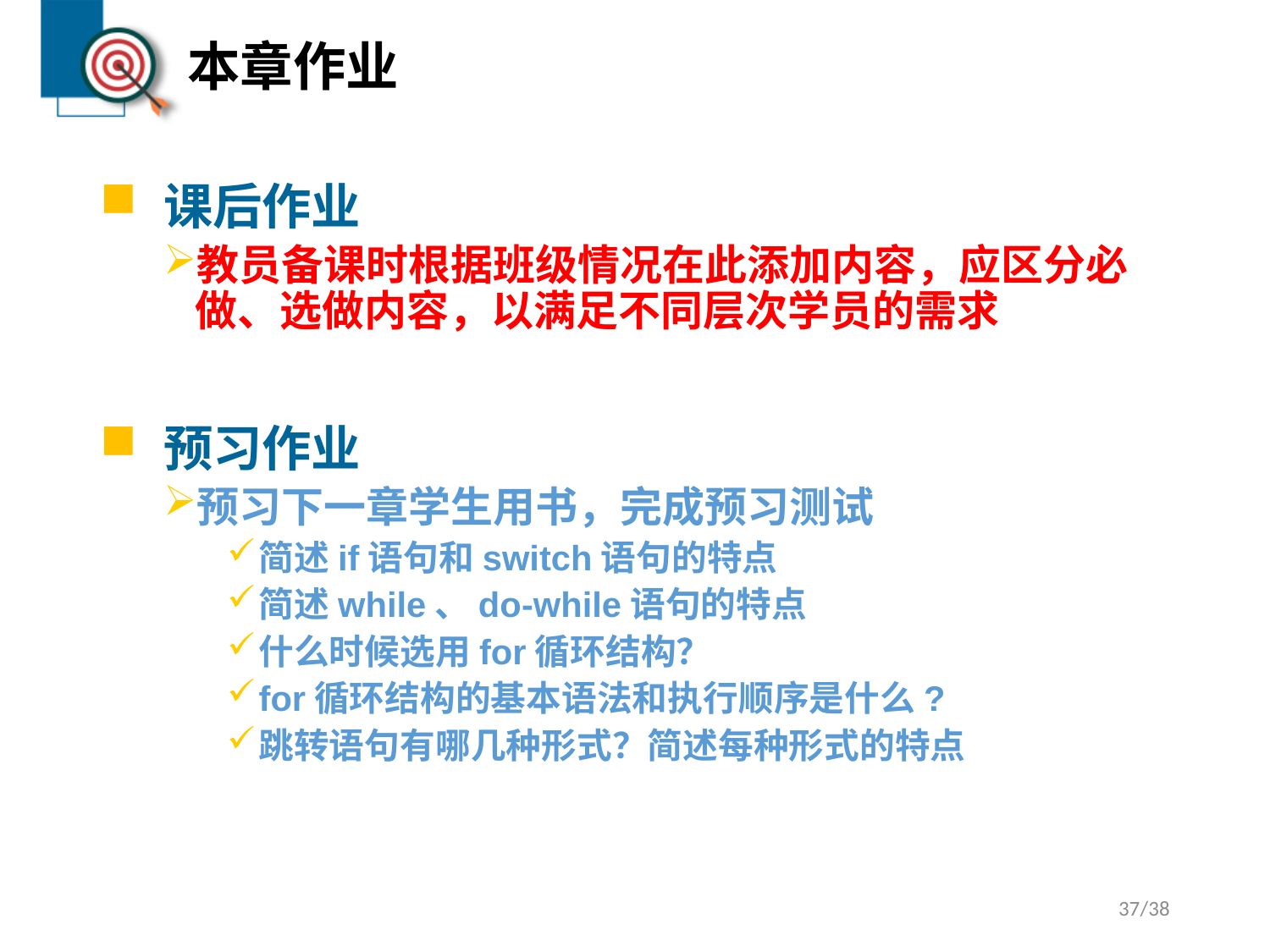

# 本章作业
课后作业
教员备课时根据班级情况在此添加内容，应区分必做、选做内容，以满足不同层次学员的需求

预习作业
预习下一章学生用书，完成预习测试
简述if语句和switch语句的特点
简述while、do-while语句的特点
什么时候选用for循环结构？
for循环结构的基本语法和执行顺序是什么?
跳转语句有哪几种形式？简述每种形式的特点

37/38